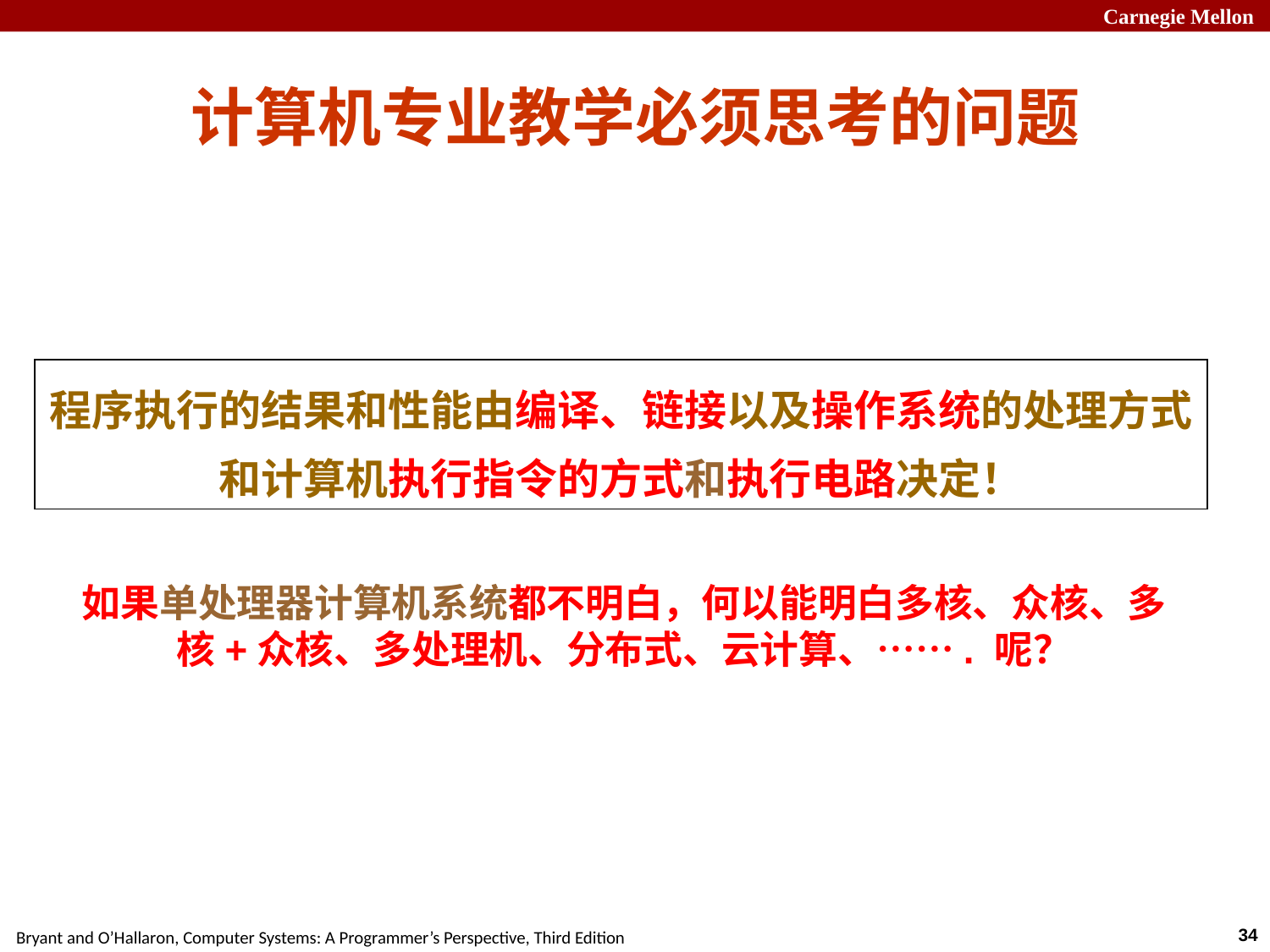

计算机专业教学必须思考的问题
程序执行的结果和性能由编译、链接以及操作系统的处理方式和计算机执行指令的方式和执行电路决定！
如果单处理器计算机系统都不明白，何以能明白多核、众核、多核+众核、多处理机、分布式、云计算、……. 呢？